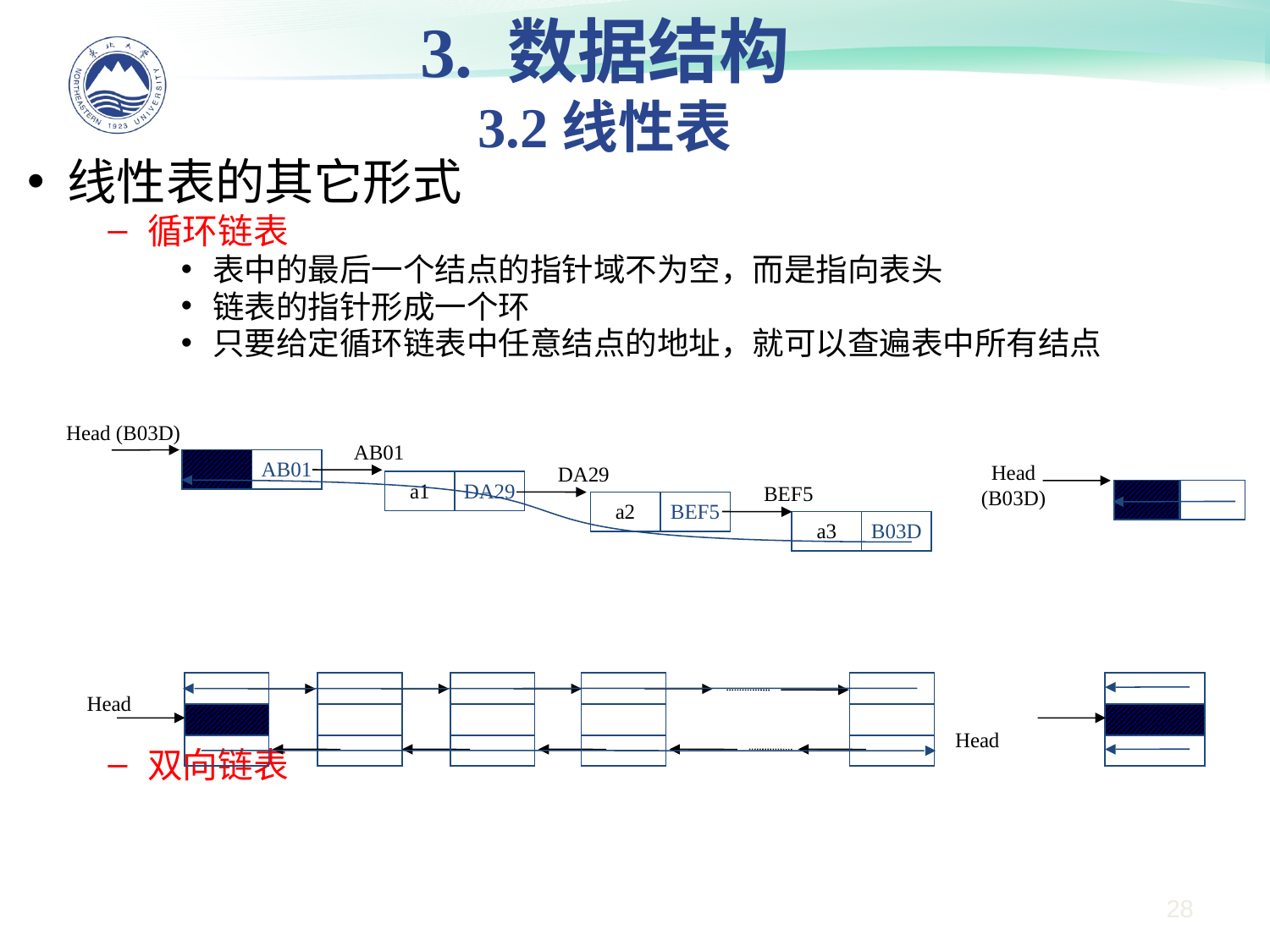

3. 数据结构
3.2线性表
线性表的其它形式
循环链表
表中的最后一个结点的指针域不为空，而是指向表头
链表的指针形成一个环
只要给定循环链表中任意结点的地址，就可以查遍表中所有结点

双向链表

每个节点中仅包含一个指针域的叫线性链表，包含多个指针域的叫非线性链表

Head (B03D)
AB01

AB01

DA29

a1
DA29
BEF5

a2
BEF5

a3
B03D
Head (B03D)

Head

Head
28